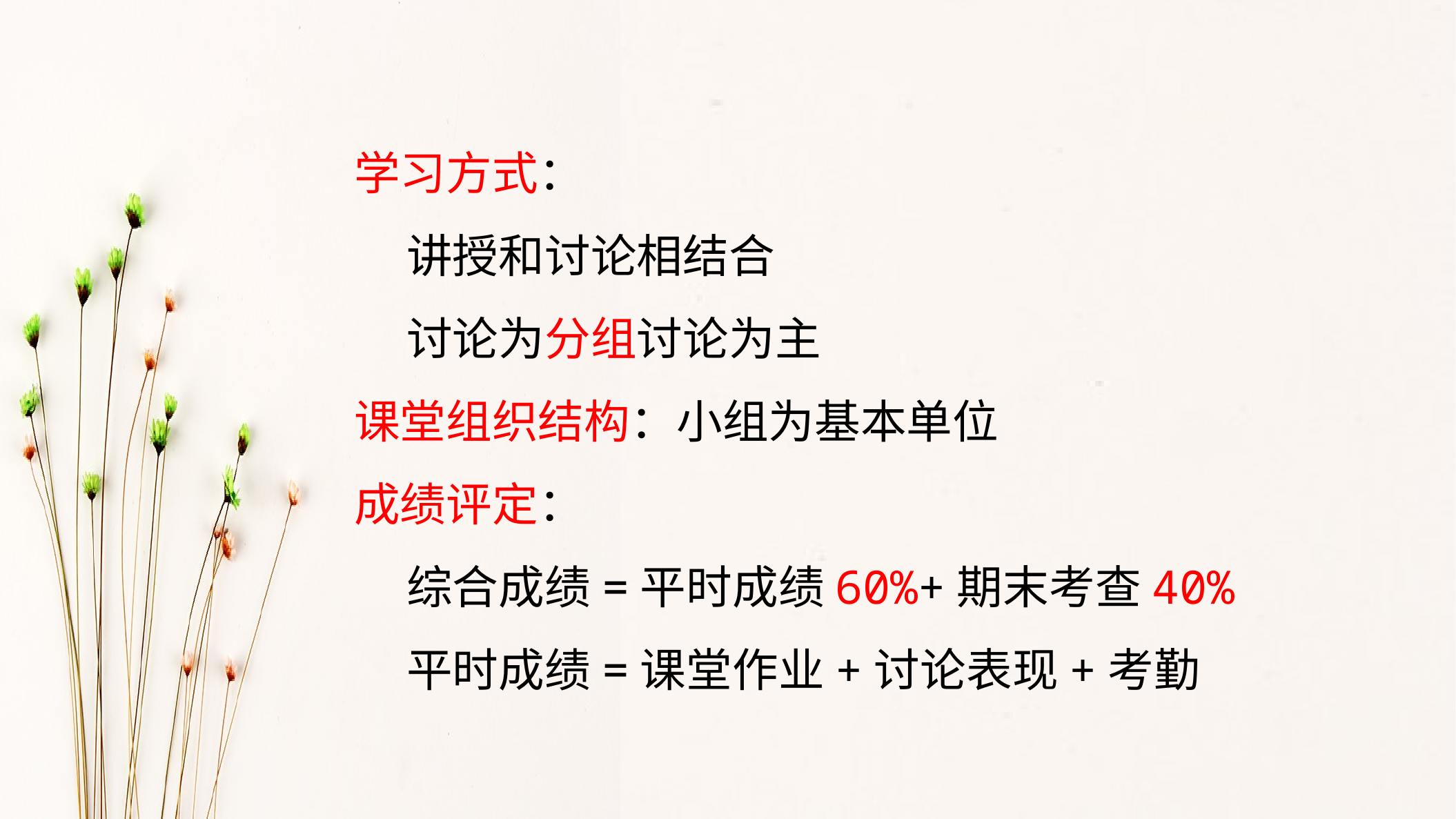

学习方式：
    讲授和讨论相结合
    讨论为分组讨论为主
课堂组织结构：小组为基本单位
成绩评定：
    综合成绩=平时成绩60%+期末考查40%
    平时成绩=课堂作业+讨论表现+考勤